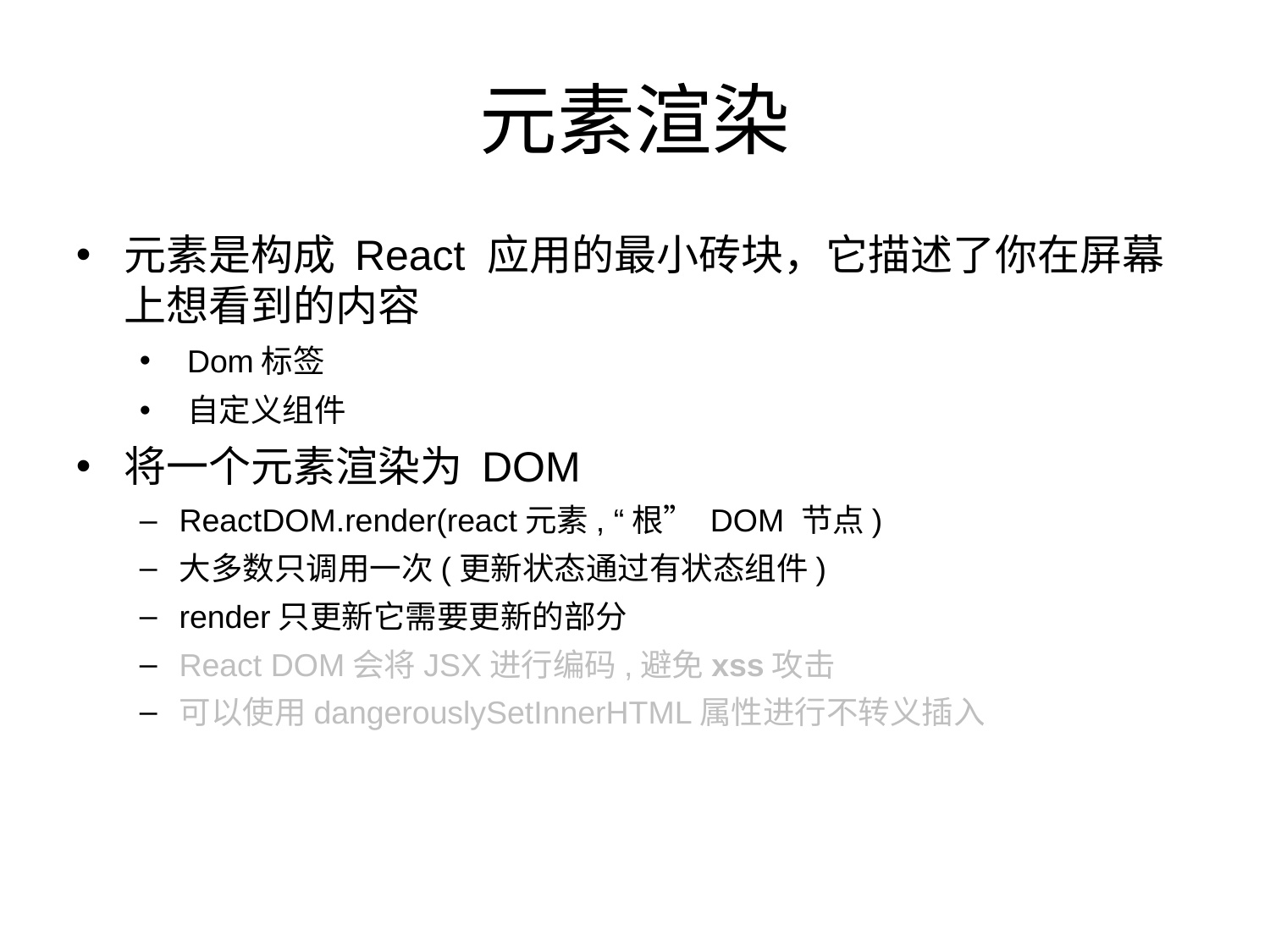

元素渲染
元素是构成 React 应用的最小砖块，它描述了你在屏幕上想看到的内容
Dom标签
自定义组件
将一个元素渲染为 DOM
ReactDOM.render(react元素, “根” DOM 节点)
大多数只调用一次(更新状态通过有状态组件)
render只更新它需要更新的部分
React DOM会将JSX进行编码,避免xss攻击
可以使用dangerouslySetInnerHTML属性进行不转义插入